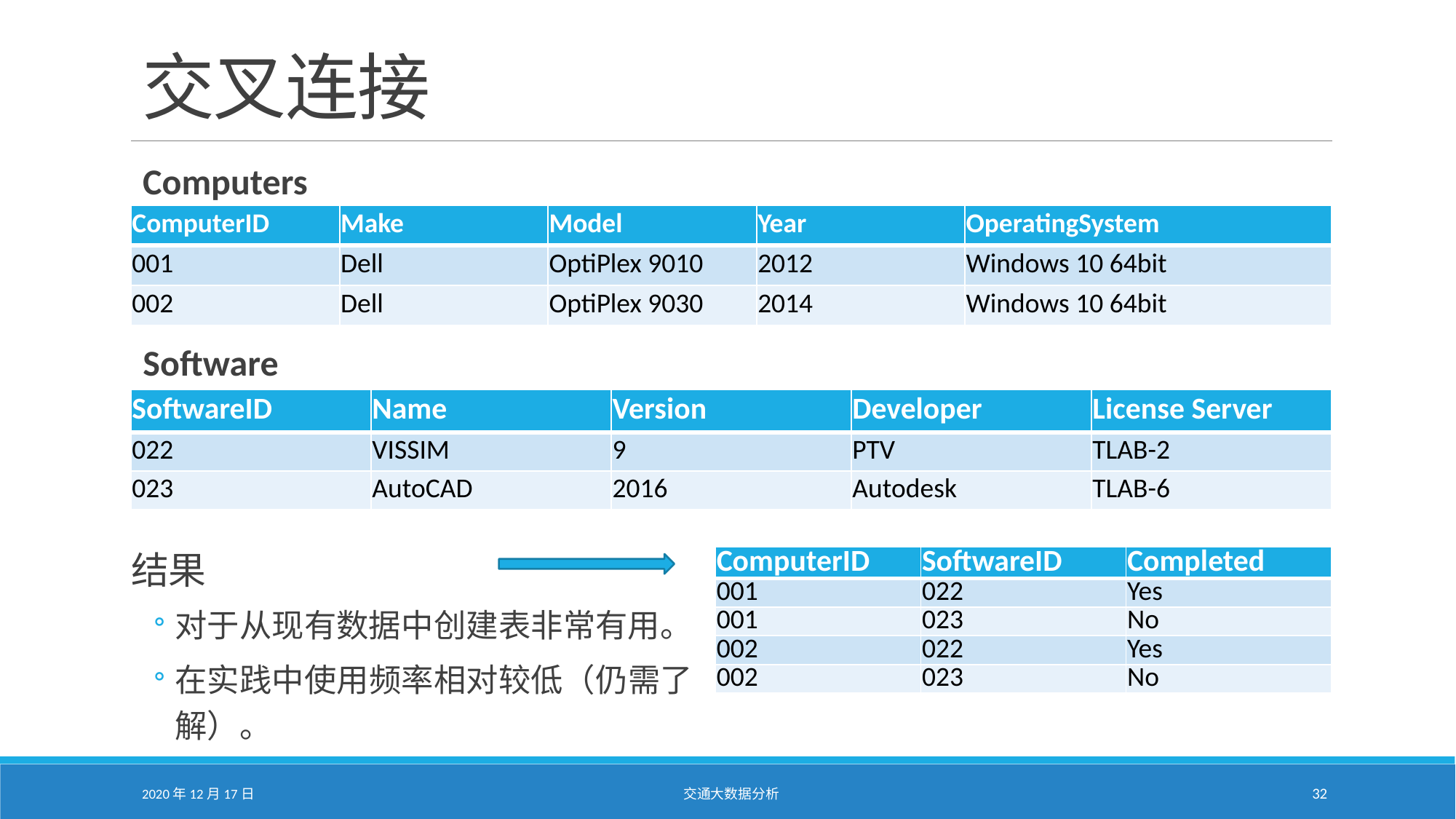

# 交叉连接
Computers
| ComputerID | Make | Model | Year | OperatingSystem |
| --- | --- | --- | --- | --- |
| 001 | Dell | OptiPlex 9010 | 2012 | Windows 10 64bit |
| 002 | Dell | OptiPlex 9030 | 2014 | Windows 10 64bit |
Software
| SoftwareID | Name | Version | Developer | License Server |
| --- | --- | --- | --- | --- |
| 022 | VISSIM | 9 | PTV | TLAB-2 |
| 023 | AutoCAD | 2016 | Autodesk | TLAB-6 |
| ComputerID | SoftwareID | Completed |
| --- | --- | --- |
| 001 | 022 | Yes |
| 001 | 023 | No |
| 002 | 022 | Yes |
| 002 | 023 | No |
结果
对于从现有数据中创建表非常有用。
在实践中使用频率相对较低（仍需了解）。

2020年12月17日
交通大数据分析
32